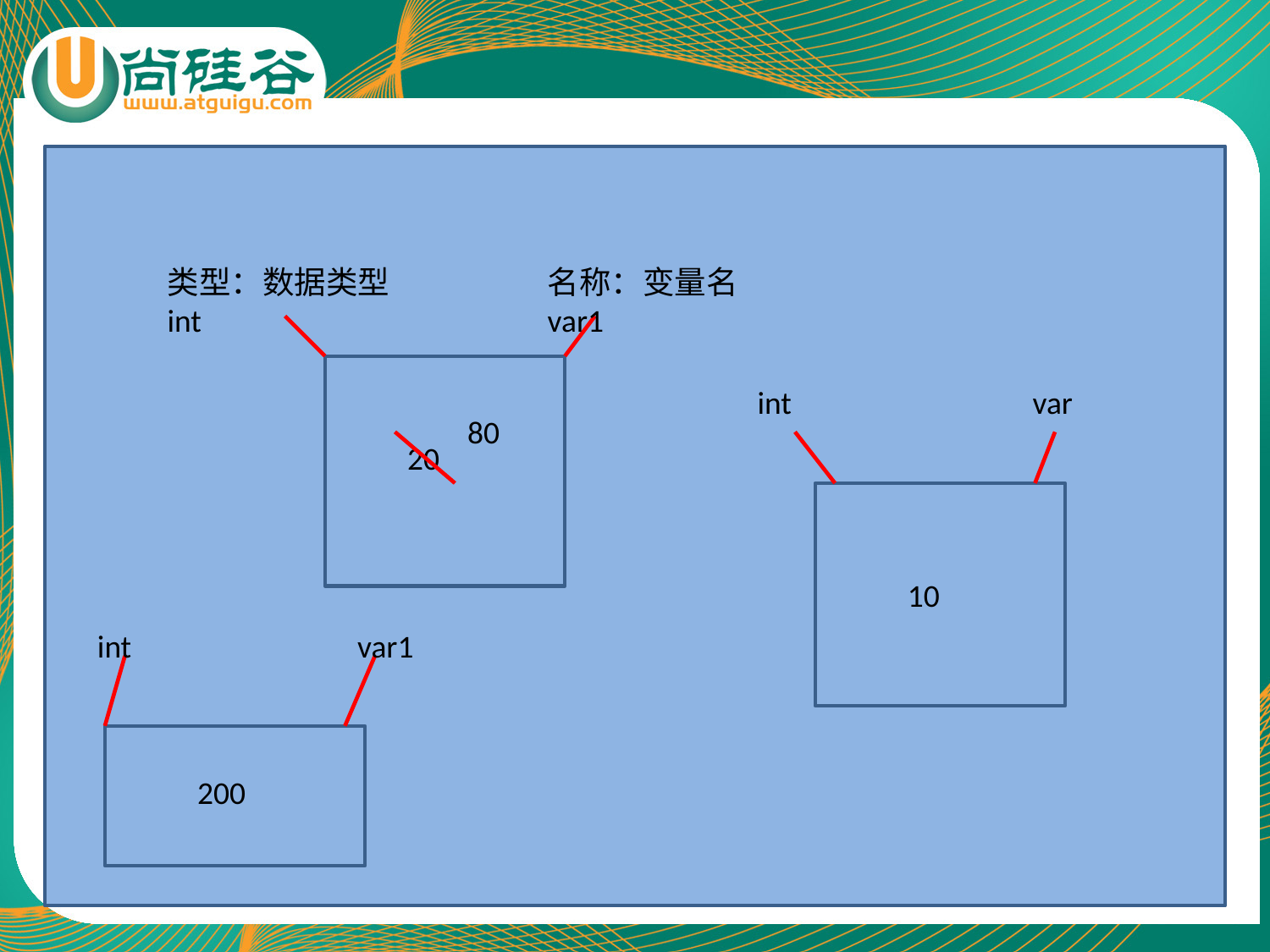

类型：数据类型
int
名称：变量名
var1

int
var
80
20

10
int
var1

200